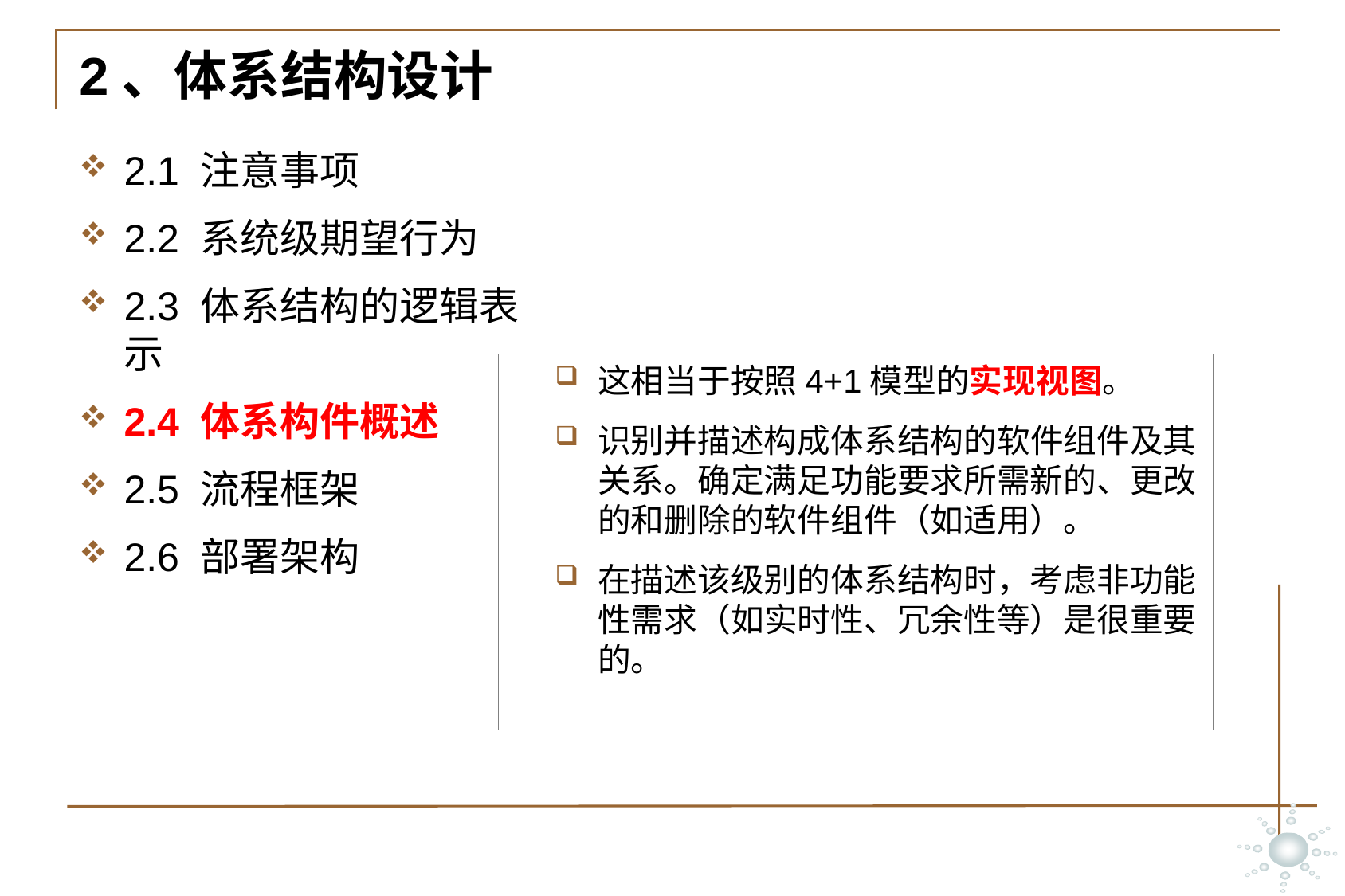

# 2、体系结构设计
2.1 注意事项
2.2 系统级期望行为
2.3 体系结构的逻辑表示
2.4 体系构件概述
2.5 流程框架
2.6 部署架构
这相当于按照4+1模型的实现视图。
识别并描述构成体系结构的软件组件及其关系。确定满足功能要求所需新的、更改的和删除的软件组件（如适用）。
在描述该级别的体系结构时，考虑非功能性需求（如实时性、冗余性等）是很重要的。
19